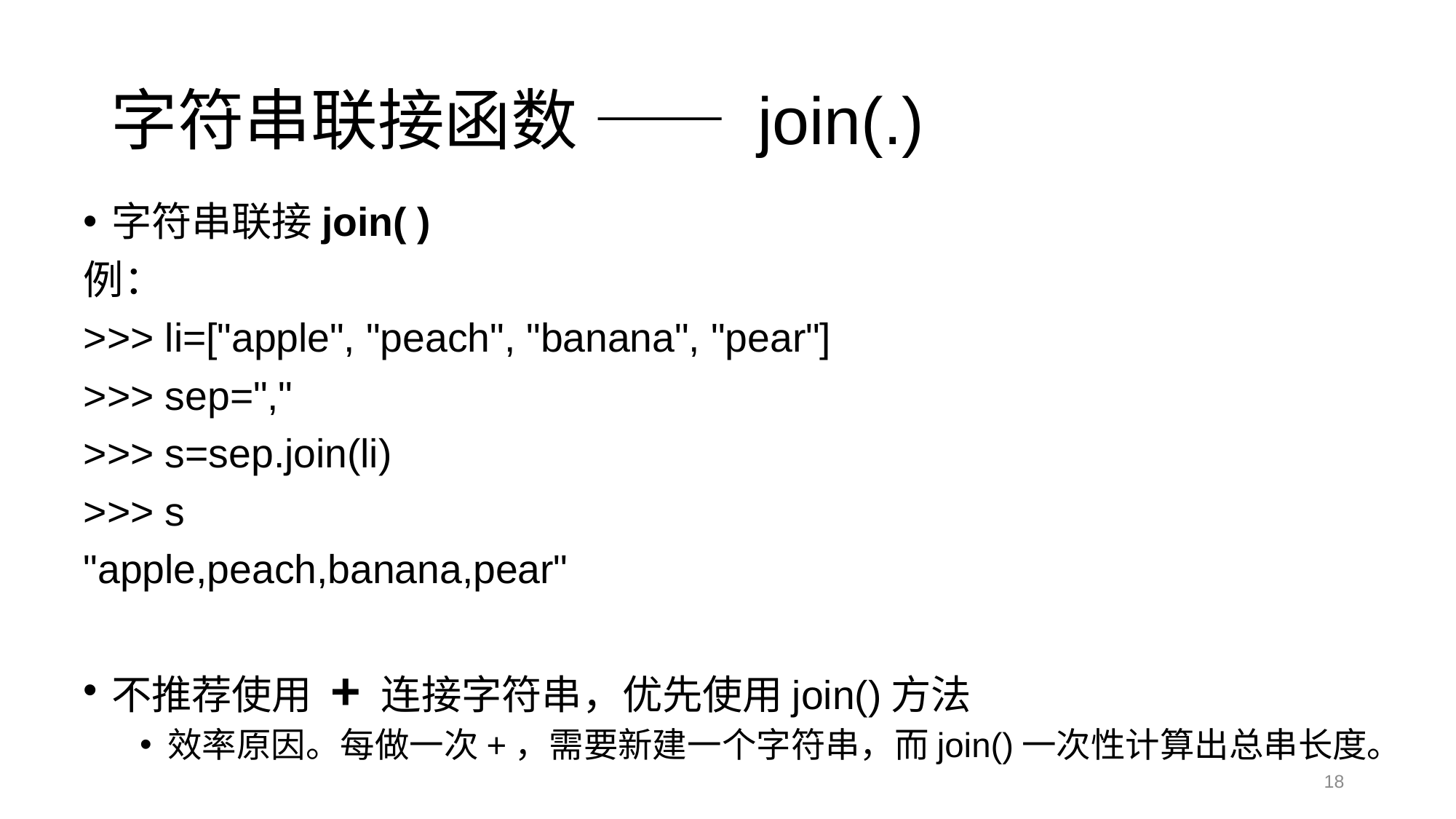

# 字符串联接函数 —— join(.)
字符串联接join( )
例：
>>> li=["apple", "peach", "banana", "pear"]
>>> sep=","
>>> s=sep.join(li)
>>> s
"apple,peach,banana,pear"

不推荐使用 + 连接字符串，优先使用join()方法
效率原因。每做一次+，需要新建一个字符串，而join()一次性计算出总串长度。
18